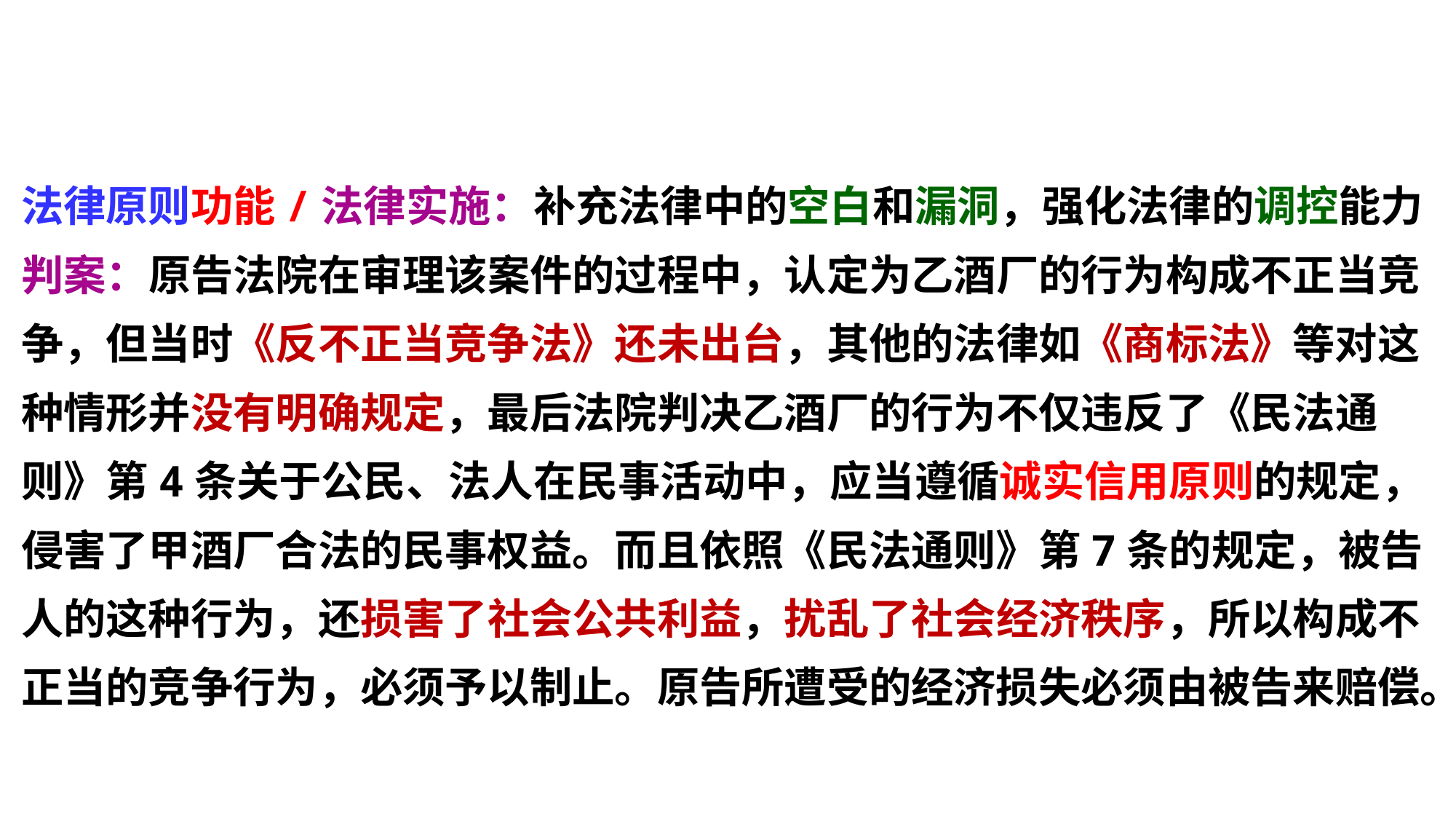

法律原则功能/法律实施：补充法律中的空白和漏洞，强化法律的调控能力
判案：原告法院在审理该案件的过程中，认定为乙酒厂的行为构成不正当竞争，但当时《反不正当竞争法》还未出台，其他的法律如《商标法》等对这种情形并没有明确规定，最后法院判决乙酒厂的行为不仅违反了《民法通则》第4条关于公民、法人在民事活动中，应当遵循诚实信用原则的规定，侵害了甲酒厂合法的民事权益。而且依照《民法通则》第7条的规定，被告人的这种行为，还损害了社会公共利益，扰乱了社会经济秩序，所以构成不正当的竞争行为，必须予以制止。原告所遭受的经济损失必须由被告来赔偿。